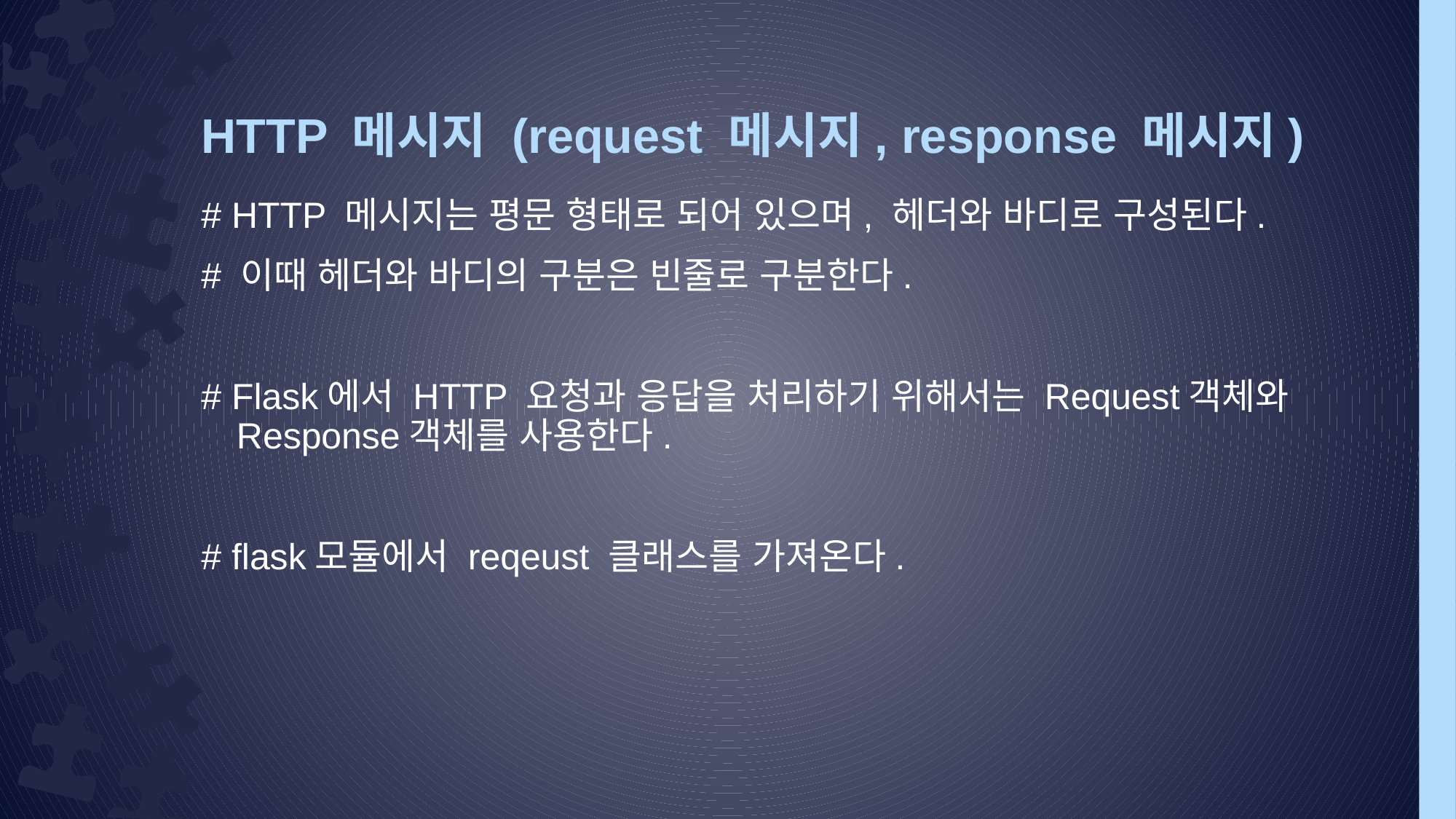

# HTTP 메시지 (request 메시지, response 메시지)
# HTTP 메시지는 평문 형태로 되어 있으며, 헤더와 바디로 구성된다.
# 이때 헤더와 바디의 구분은 빈줄로 구분한다.

# Flask에서 HTTP 요청과 응답을 처리하기 위해서는 Request객체와 Response객체를 사용한다.

# flask모듈에서 reqeust 클래스를 가져온다.